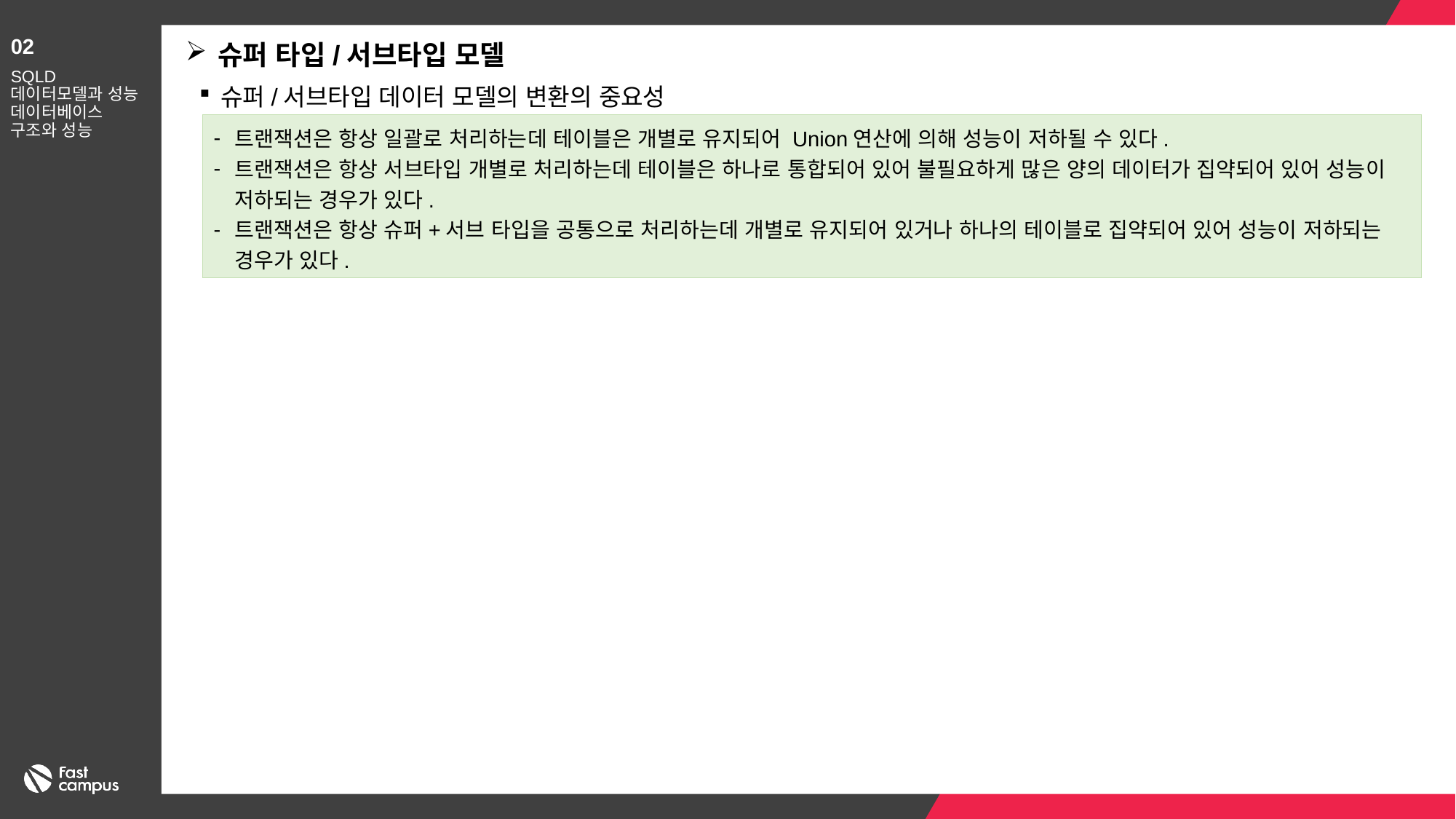

02
슈퍼 타입/서브타입 모델
SQLD
데이터모델과 성능
데이터베이스 구조와 성능

슈퍼/서브타입 데이터 모델의 변환의 중요성
트랜잭션은 항상 일괄로 처리하는데 테이블은 개별로 유지되어 Union연산에 의해 성능이 저하될 수 있다.
트랜잭션은 항상 서브타입 개별로 처리하는데 테이블은 하나로 통합되어 있어 불필요하게 많은 양의 데이터가 집약되어 있어 성능이 저하되는 경우가 있다.
트랜잭션은 항상 슈퍼+서브 타입을 공통으로 처리하는데 개별로 유지되어 있거나 하나의 테이블로 집약되어 있어 성능이 저하되는 경우가 있다.